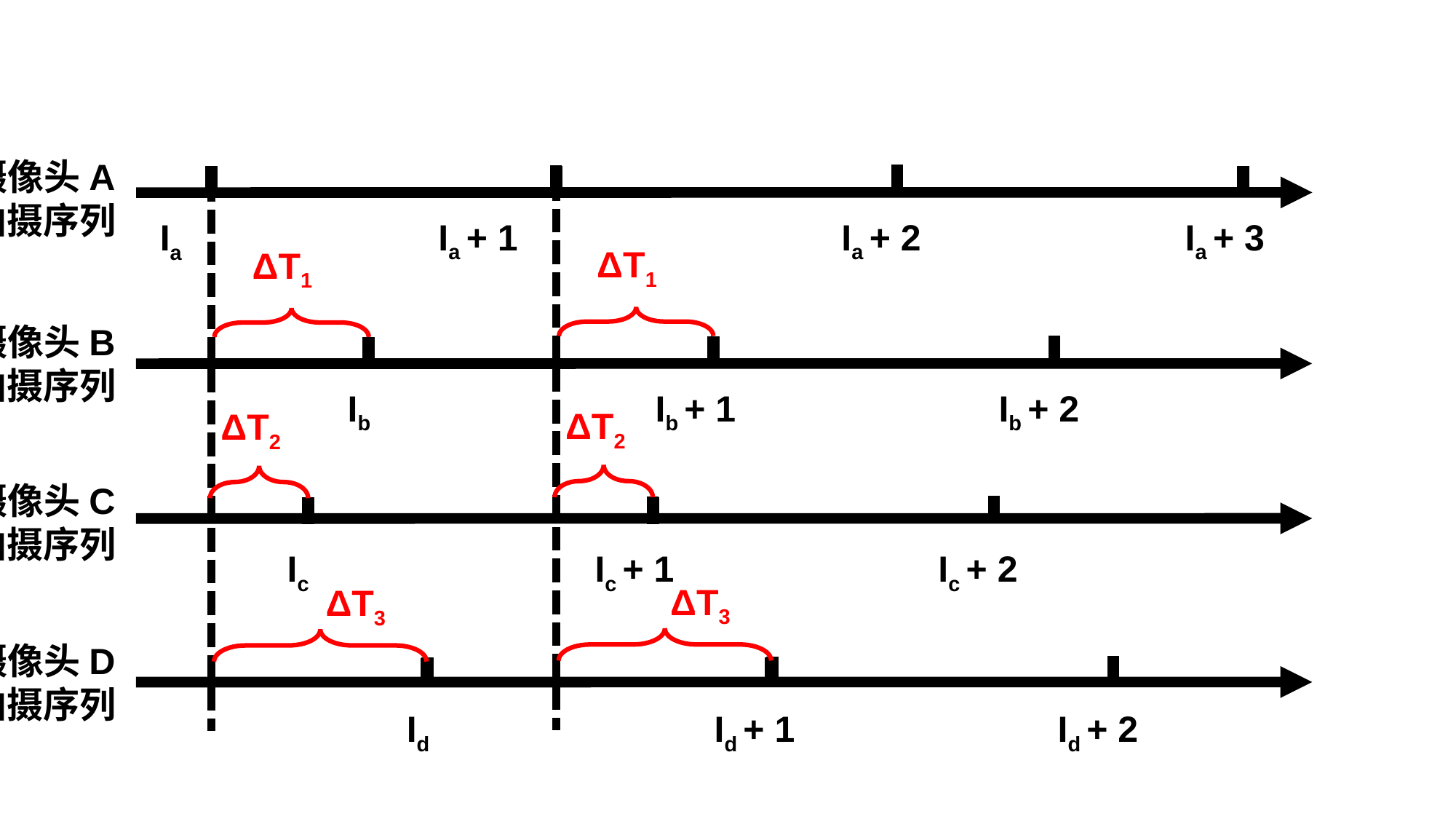

摄像头A
拍摄序列
Ia + 1
Ia + 3
Ia + 2
Ia
ΔT1
ΔT1

摄像头B
拍摄序列
Ib + 1
Ib + 2
Ib
ΔT2
ΔT2

摄像头C
拍摄序列

Ic + 1
Ic + 2
Ic
ΔT3
ΔT3
摄像头D
拍摄序列
Id + 1
Id + 2
Id